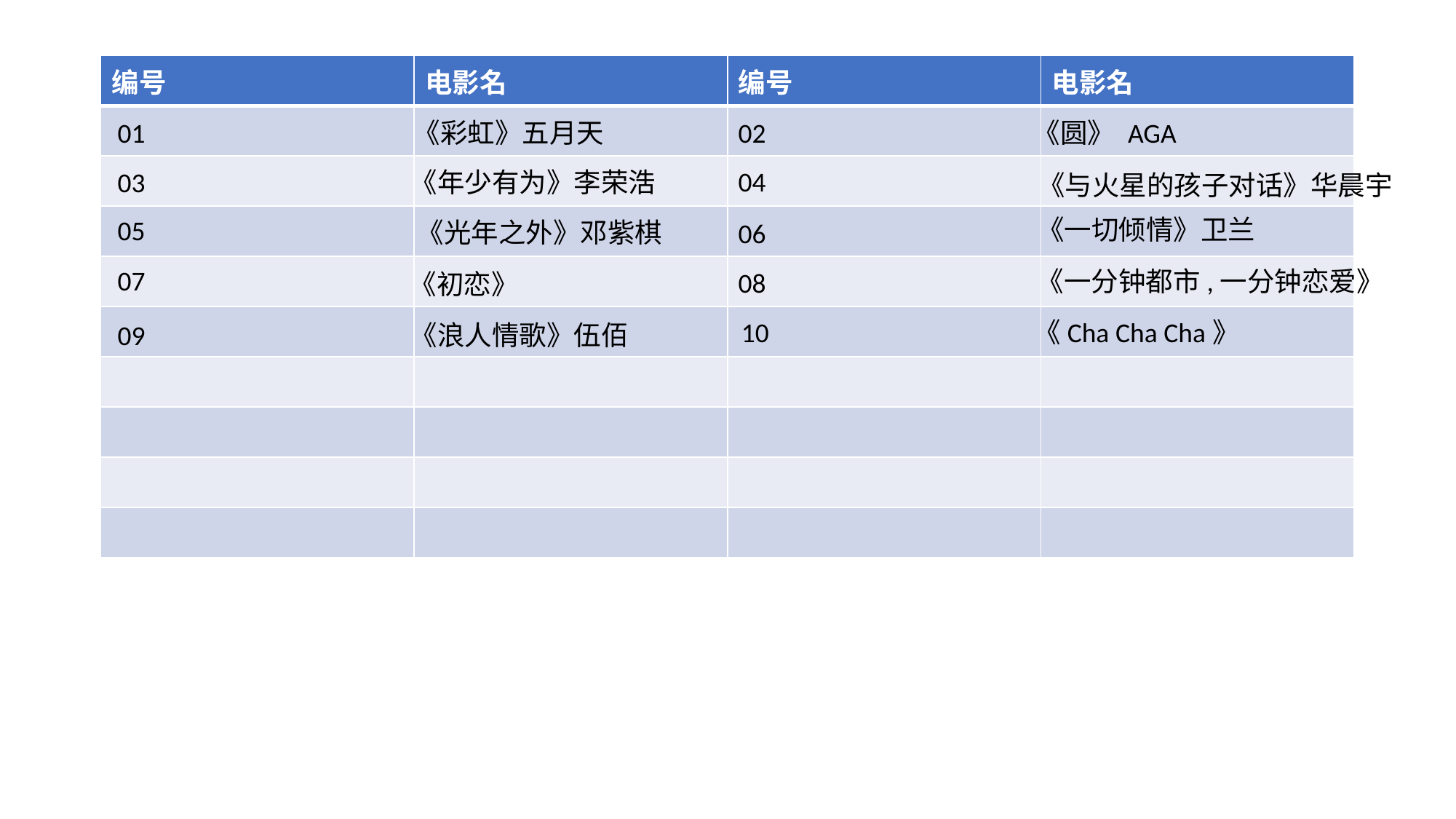

| 编号 | 电影名 | 编号 | 电影名 |
| --- | --- | --- | --- |
|  |  |  |  |
|  |  |  |  |
|  |  |  |  |
|  |  |  |  |
|  |  |  |  |
|  |  |  |  |
|  |  |  |  |
|  |  |  |  |
|  |  |  |  |
01
《彩虹》五月天
02
《圆》 AGA
04
03
《年少有为》李荣浩
《与火星的孩子对话》华晨宇
《一切倾情》卫兰
05
《光年之外》邓紫棋
06
07
《一分钟都市,一分钟恋爱》
08
《初恋》
10
《Cha Cha Cha》
09
《浪人情歌》伍佰